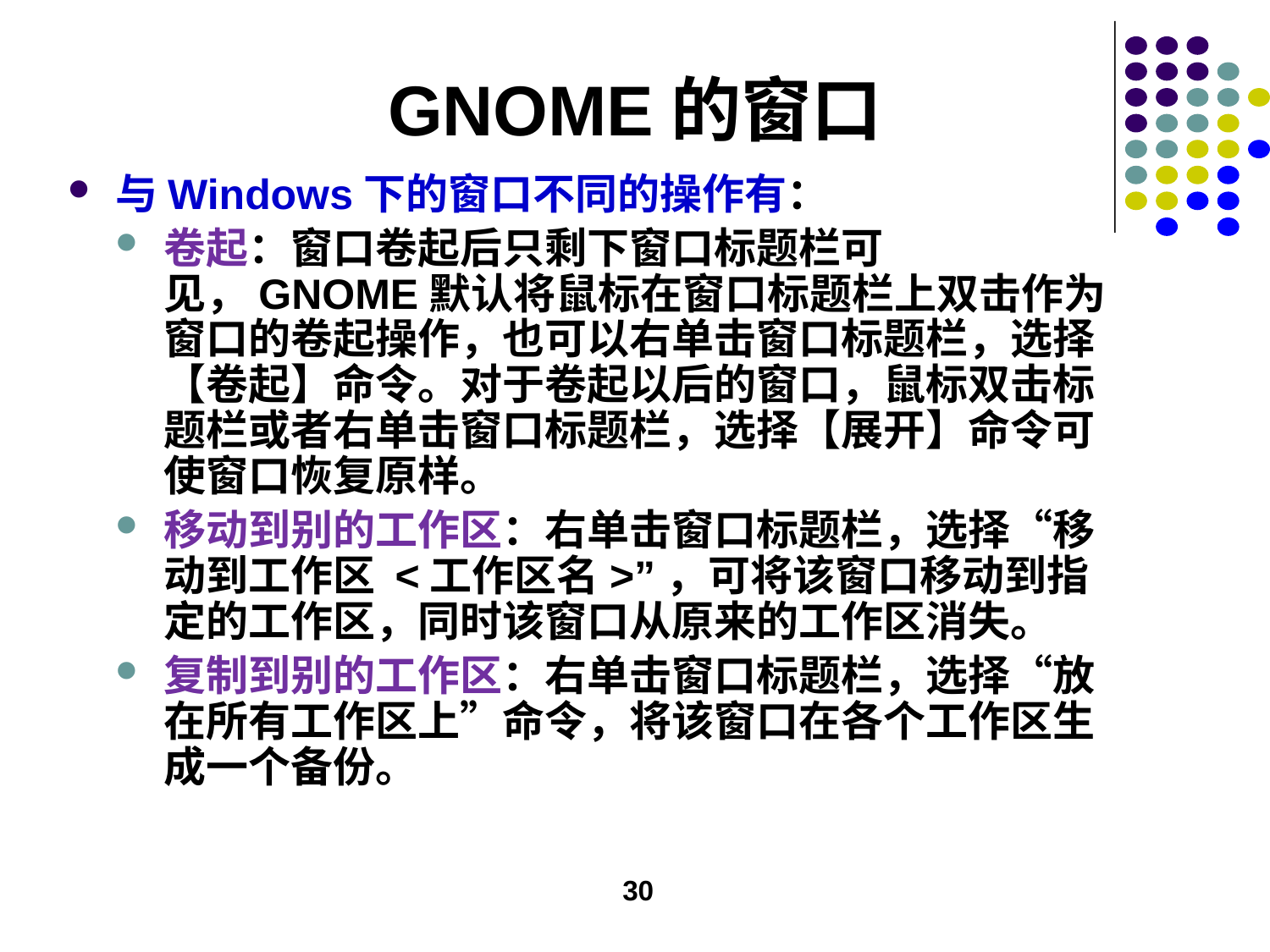

# GNOME的窗口
与Windows下的窗口不同的操作有：
卷起：窗口卷起后只剩下窗口标题栏可见，GNOME默认将鼠标在窗口标题栏上双击作为窗口的卷起操作，也可以右单击窗口标题栏，选择【卷起】命令。对于卷起以后的窗口，鼠标双击标题栏或者右单击窗口标题栏，选择【展开】命令可使窗口恢复原样。
移动到别的工作区：右单击窗口标题栏，选择“移动到工作区 <工作区名>”，可将该窗口移动到指定的工作区，同时该窗口从原来的工作区消失。
复制到别的工作区：右单击窗口标题栏，选择“放在所有工作区上”命令，将该窗口在各个工作区生成一个备份。
30